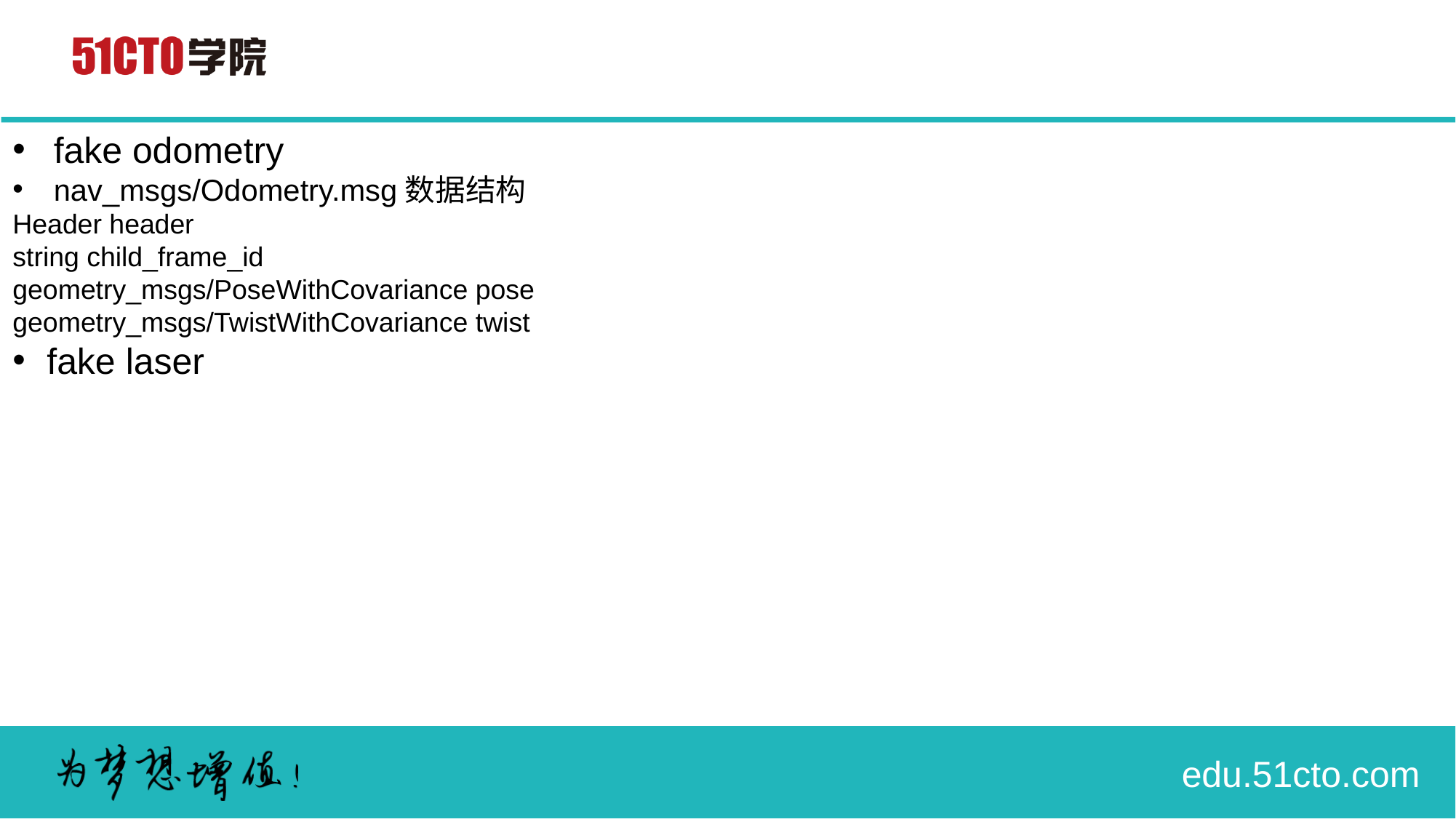

fake odometry
nav_msgs/Odometry.msg数据结构
Header header
string child_frame_id
geometry_msgs/PoseWithCovariance pose
geometry_msgs/TwistWithCovariance twist
fake laser